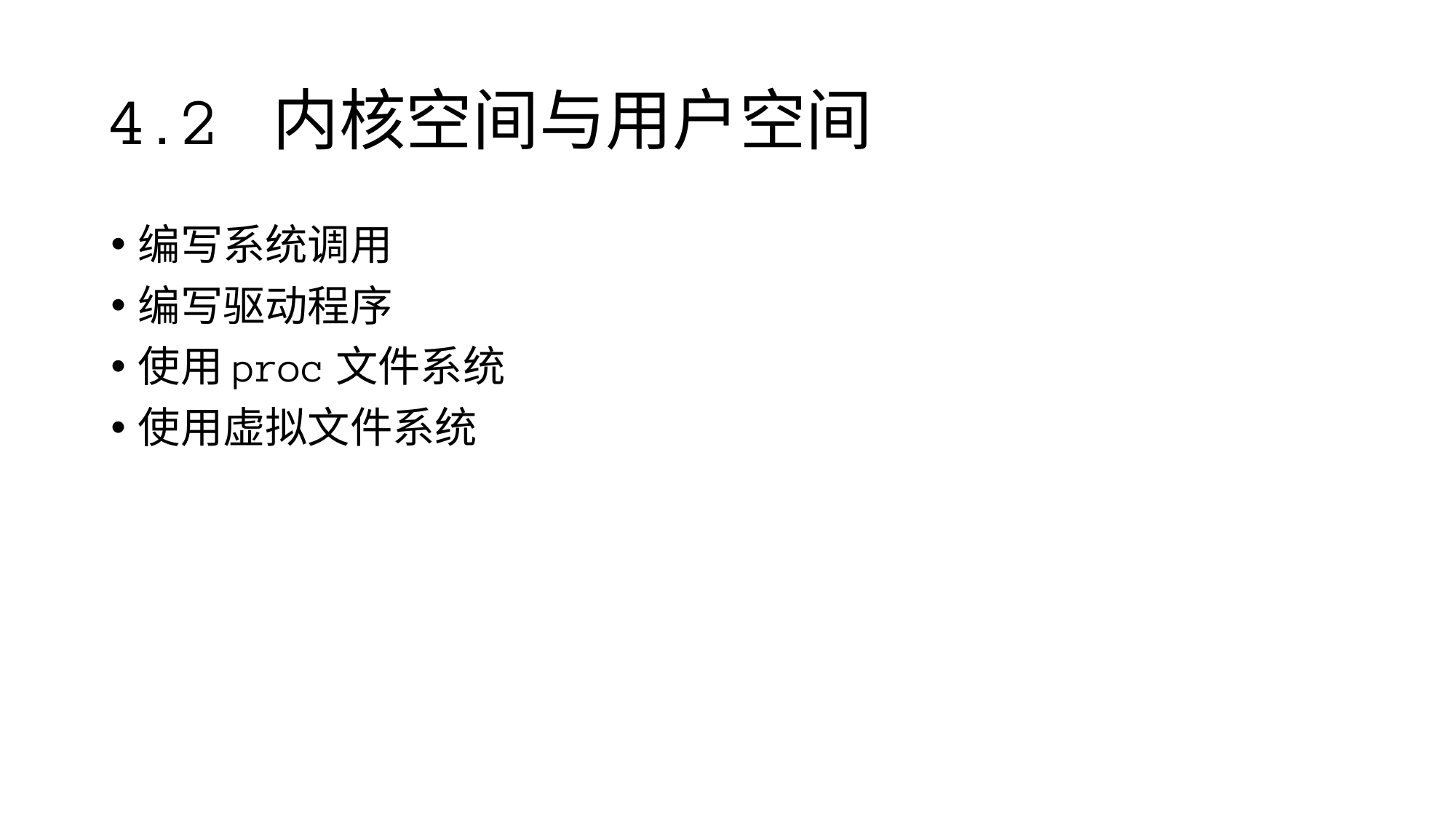

# 4.2 内核空间与用户空间
编写系统调用
编写驱动程序
使用proc文件系统
使用虚拟文件系统